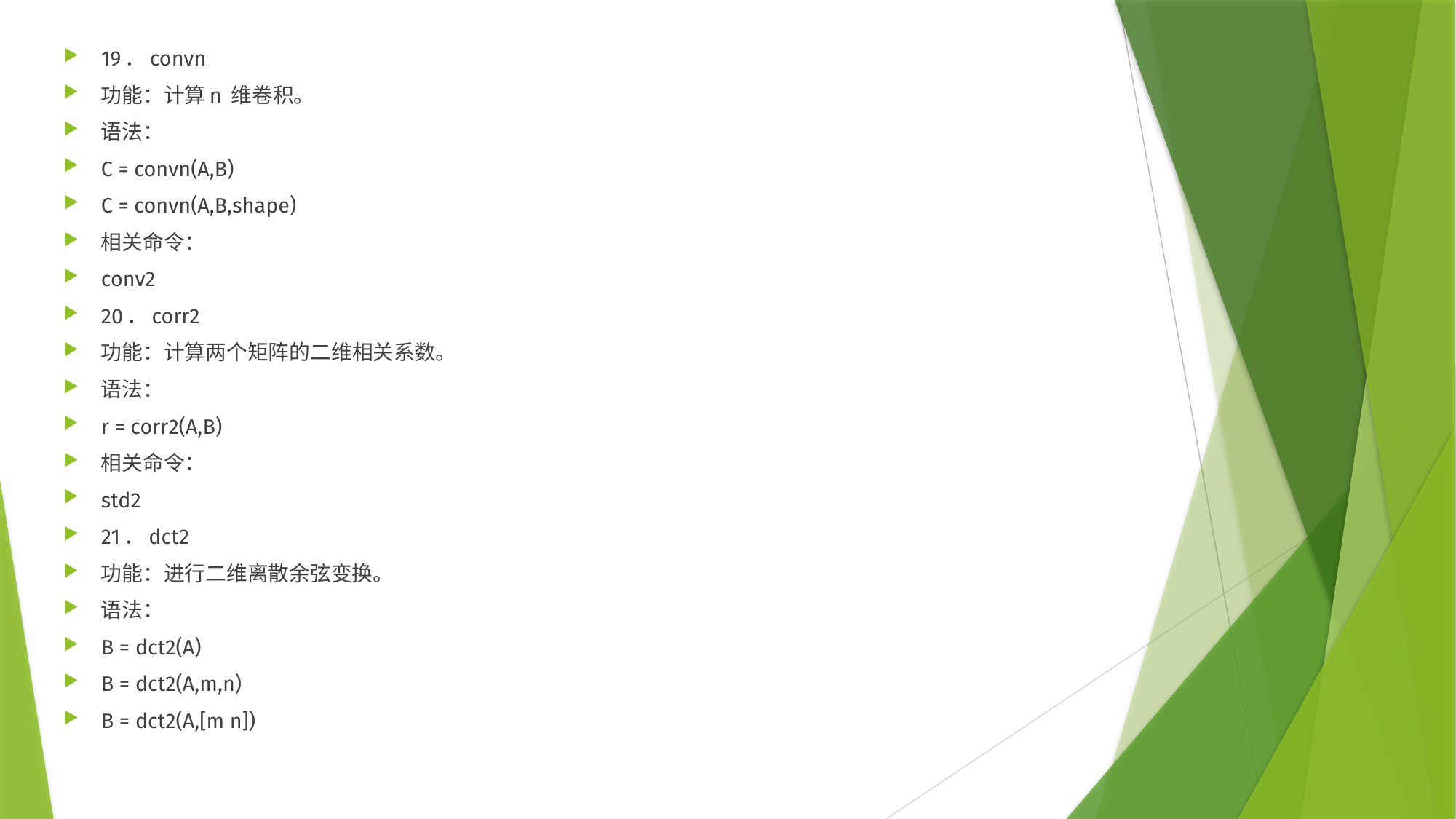

19．convn
功能：计算n 维卷积。
语法：
C = convn(A,B)
C = convn(A,B,shape)
相关命令：
conv2
20．corr2
功能：计算两个矩阵的二维相关系数。
语法：
r = corr2(A,B)
相关命令：
std2
21．dct2
功能：进行二维离散余弦变换。
语法：
B = dct2(A)
B = dct2(A,m,n)
B = dct2(A,[m n])